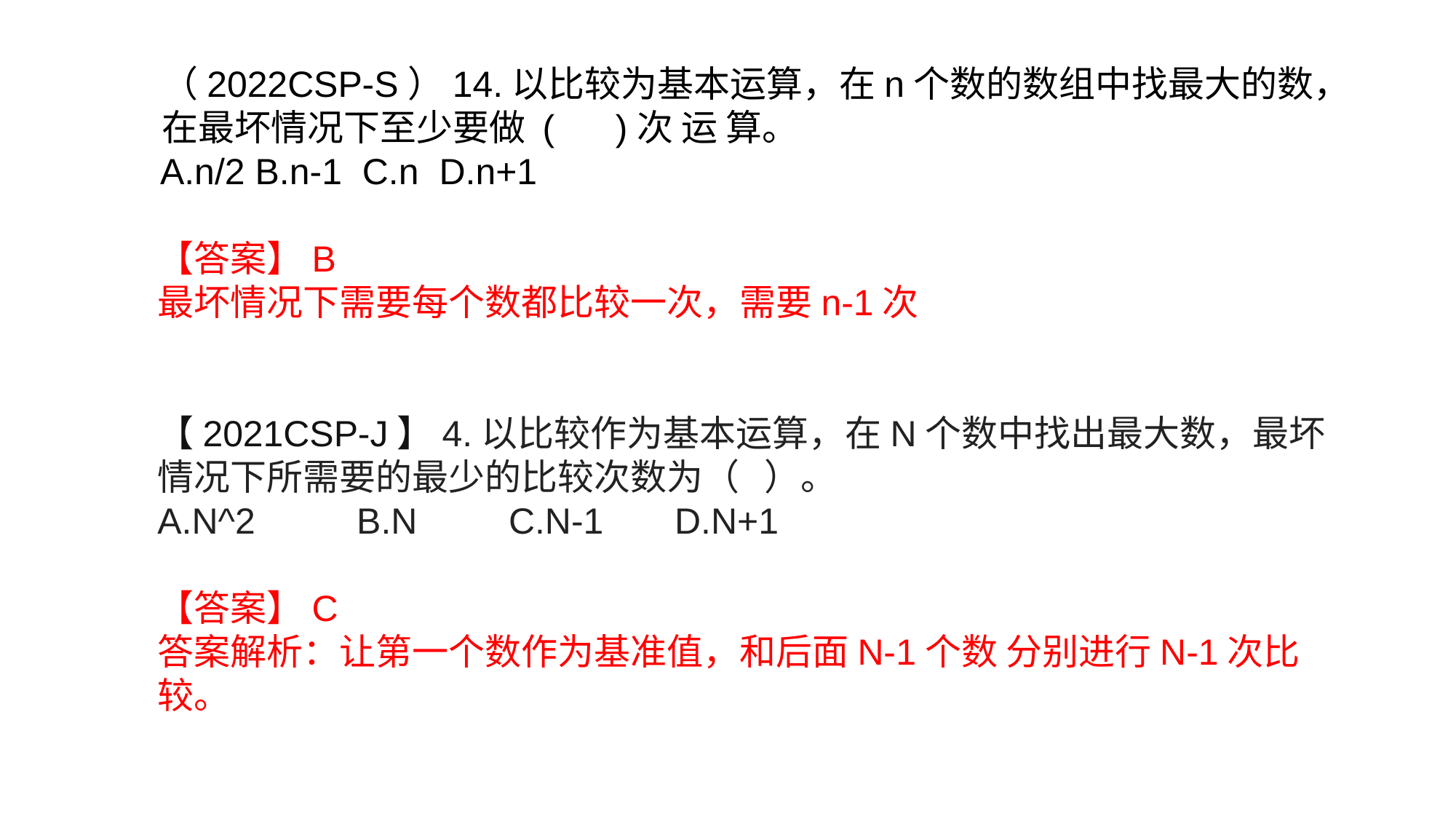

（2022CSP-S）14.以比较为基本运算，在n个数的数组中找最大的数，在最坏情况下至少要做 (      )次 运 算。
A.n/2 B.n-1  C.n  D.n+1

【答案】B
最坏情况下需要每个数都比较一次，需要n-1次

【2021CSP-J】4.以比较作为基本运算，在N个数中找出最大数，最坏情况下所需要的最少的比较次数为（   ）。
A.N^2          B.N         C.N-1       D.N+1

【答案】C
答案解析：让第一个数作为基准值，和后面N-1个数 分别进行N-1次比较。